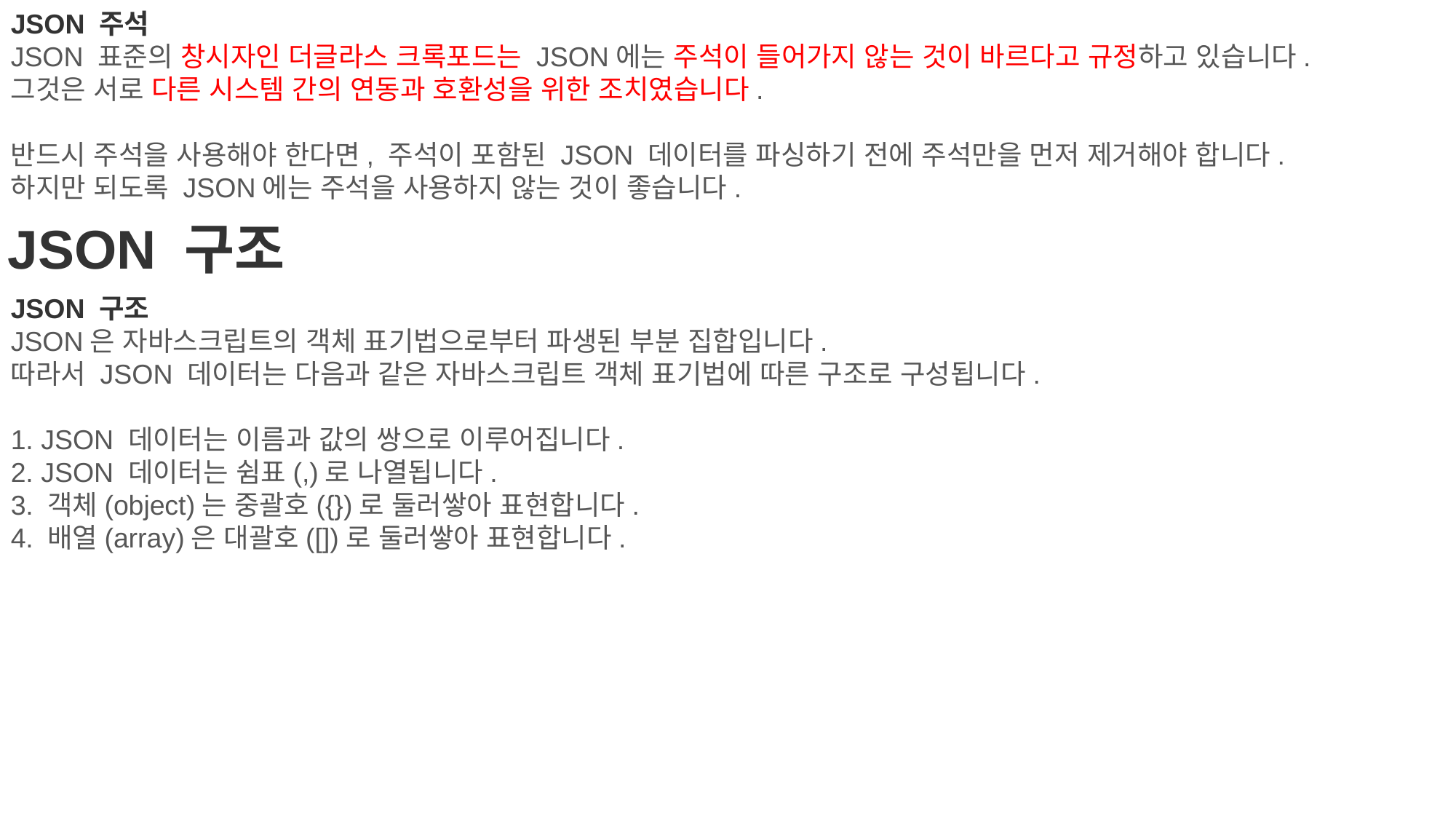

JSON 주석
JSON 표준의 창시자인 더글라스 크록포드는 JSON에는 주석이 들어가지 않는 것이 바르다고 규정하고 있습니다.
그것은 서로 다른 시스템 간의 연동과 호환성을 위한 조치였습니다.

반드시 주석을 사용해야 한다면, 주석이 포함된 JSON 데이터를 파싱하기 전에 주석만을 먼저 제거해야 합니다.
하지만 되도록 JSON에는 주석을 사용하지 않는 것이 좋습니다.

JSON 구조
JSON 구조
JSON은 자바스크립트의 객체 표기법으로부터 파생된 부분 집합입니다.
따라서 JSON 데이터는 다음과 같은 자바스크립트 객체 표기법에 따른 구조로 구성됩니다.

1. JSON 데이터는 이름과 값의 쌍으로 이루어집니다.
2. JSON 데이터는 쉼표(,)로 나열됩니다.
3. 객체(object)는 중괄호({})로 둘러쌓아 표현합니다.
4. 배열(array)은 대괄호([])로 둘러쌓아 표현합니다.